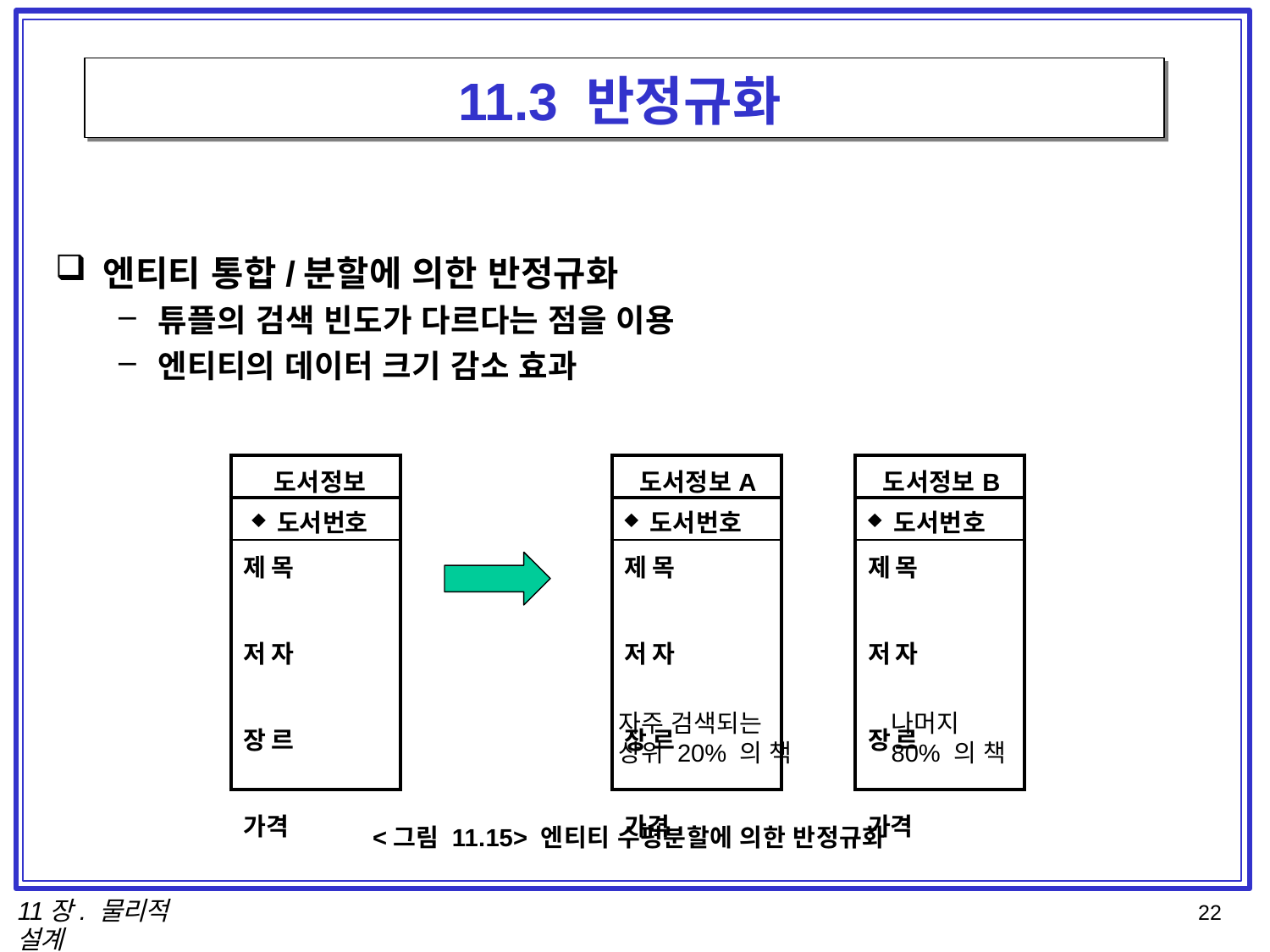

# 11.3 반정규화
엔티티 통합/분할에 의한 반정규화
튜플의 검색 빈도가 다르다는 점을 이용
엔티티의 데이터 크기 감소 효과
| 도서정보 |
| --- |
| 도서번호 |
| 제목 저자 장르 가격 |
| 도서정보A |
| --- |
| 도서번호 |
| 제목 저자 장르 가격 |
| 도서정보B |
| --- |
| 도서번호 |
| 제목 저자 장르 가격 |

자주 검색되는
상위 20% 의 책
나머지
80% 의 책
<그림 11.15> 엔티티 수평분할에 의한 반정규화
11장. 물리적 설계
22